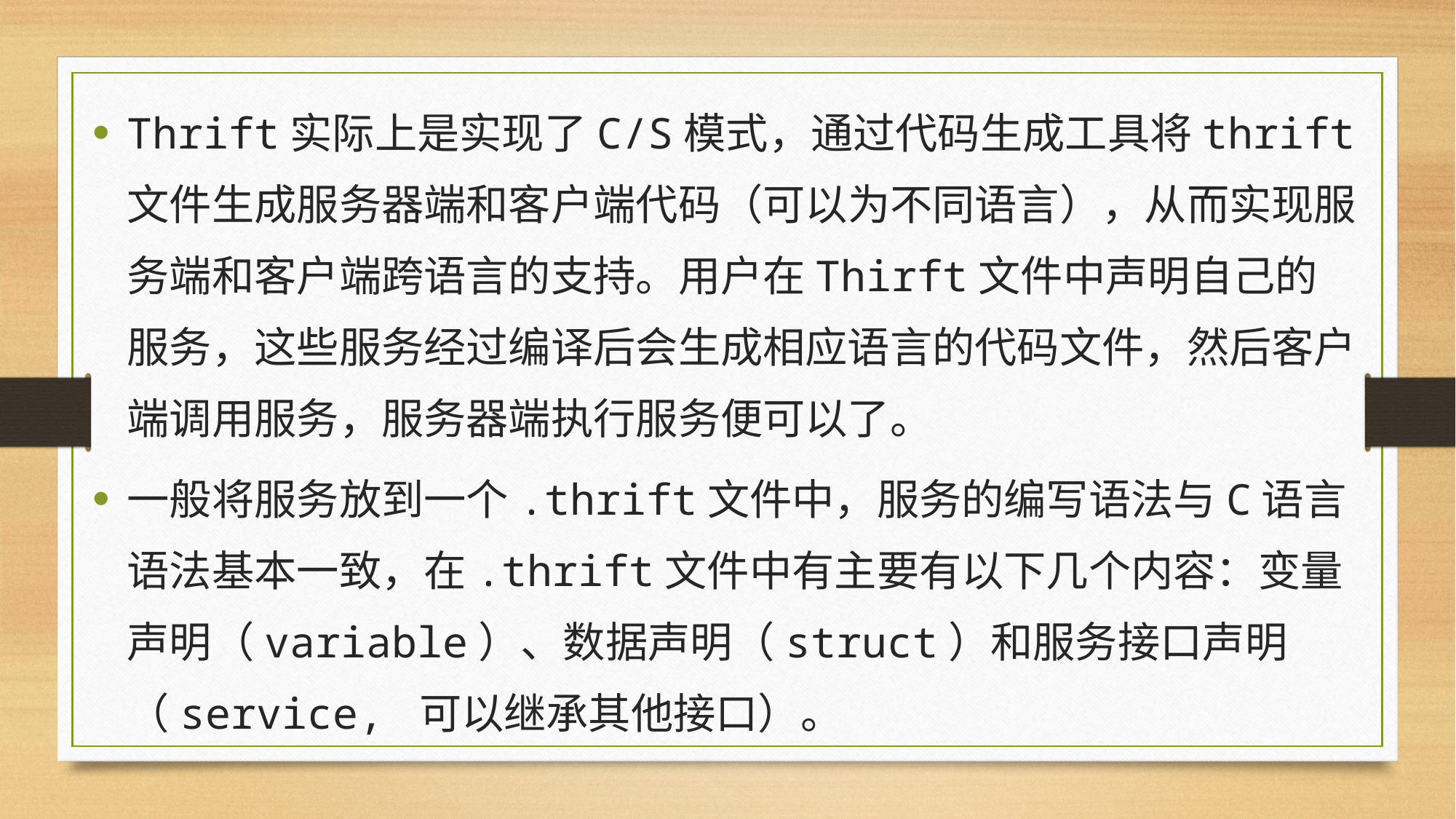

Thrift实际上是实现了C/S模式，通过代码生成工具将thrift文件生成服务器端和客户端代码（可以为不同语言），从而实现服务端和客户端跨语言的支持。用户在Thirft文件中声明自己的服务，这些服务经过编译后会生成相应语言的代码文件，然后客户端调用服务，服务器端执行服务便可以了。
一般将服务放到一个.thrift文件中，服务的编写语法与C语言语法基本一致，在.thrift文件中有主要有以下几个内容：变量声明（variable）、数据声明（struct）和服务接口声明（service, 可以继承其他接口）。